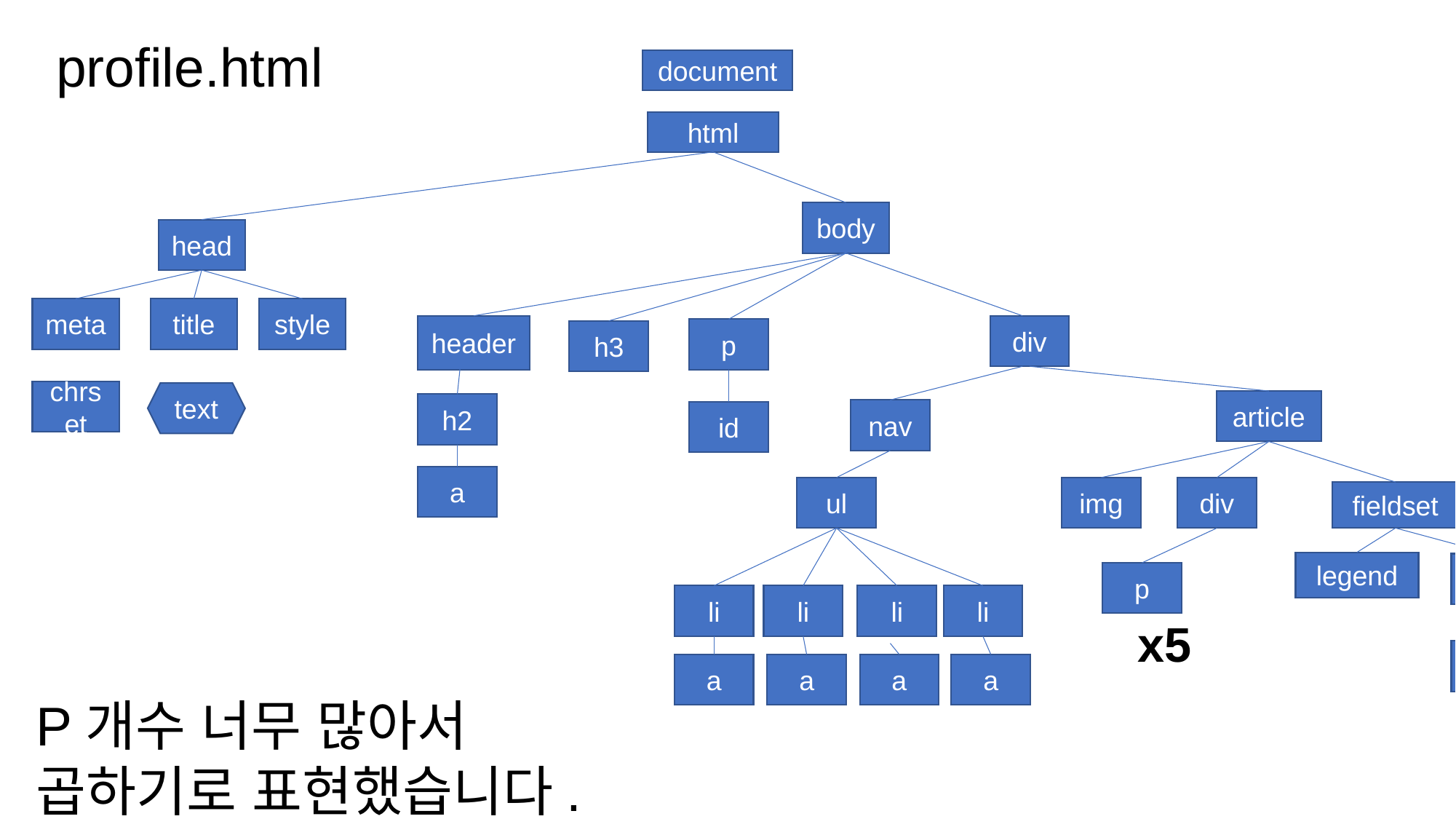

profile.html
document
html
body
head
meta
title
style
header
div
p
h3
chrset
text
article
h2
nav
id
a
ul
img
div
fieldset
legend
div
p
li
li
li
li
x5
p
a
a
a
a
P개수 너무 많아서 곱하기로 표현했습니다.
x11